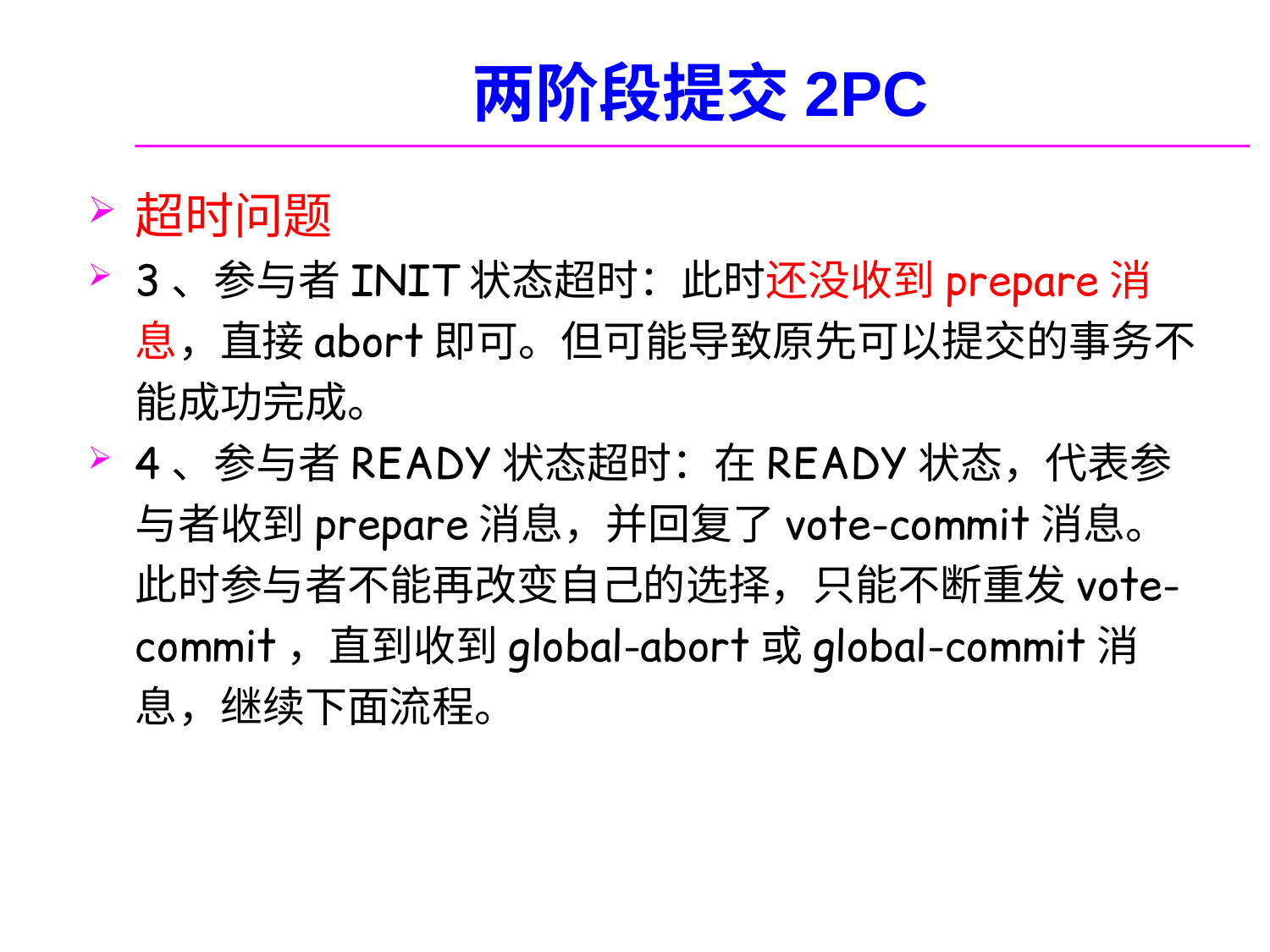

# 两阶段提交2PC
超时问题
3、参与者INIT状态超时：此时还没收到prepare消息，直接abort即可。但可能导致原先可以提交的事务不能成功完成。
4、参与者READY状态超时：在READY状态，代表参与者收到prepare消息，并回复了vote-commit消息。此时参与者不能再改变自己的选择，只能不断重发vote-commit，直到收到global-abort或global-commit消息，继续下面流程。
30